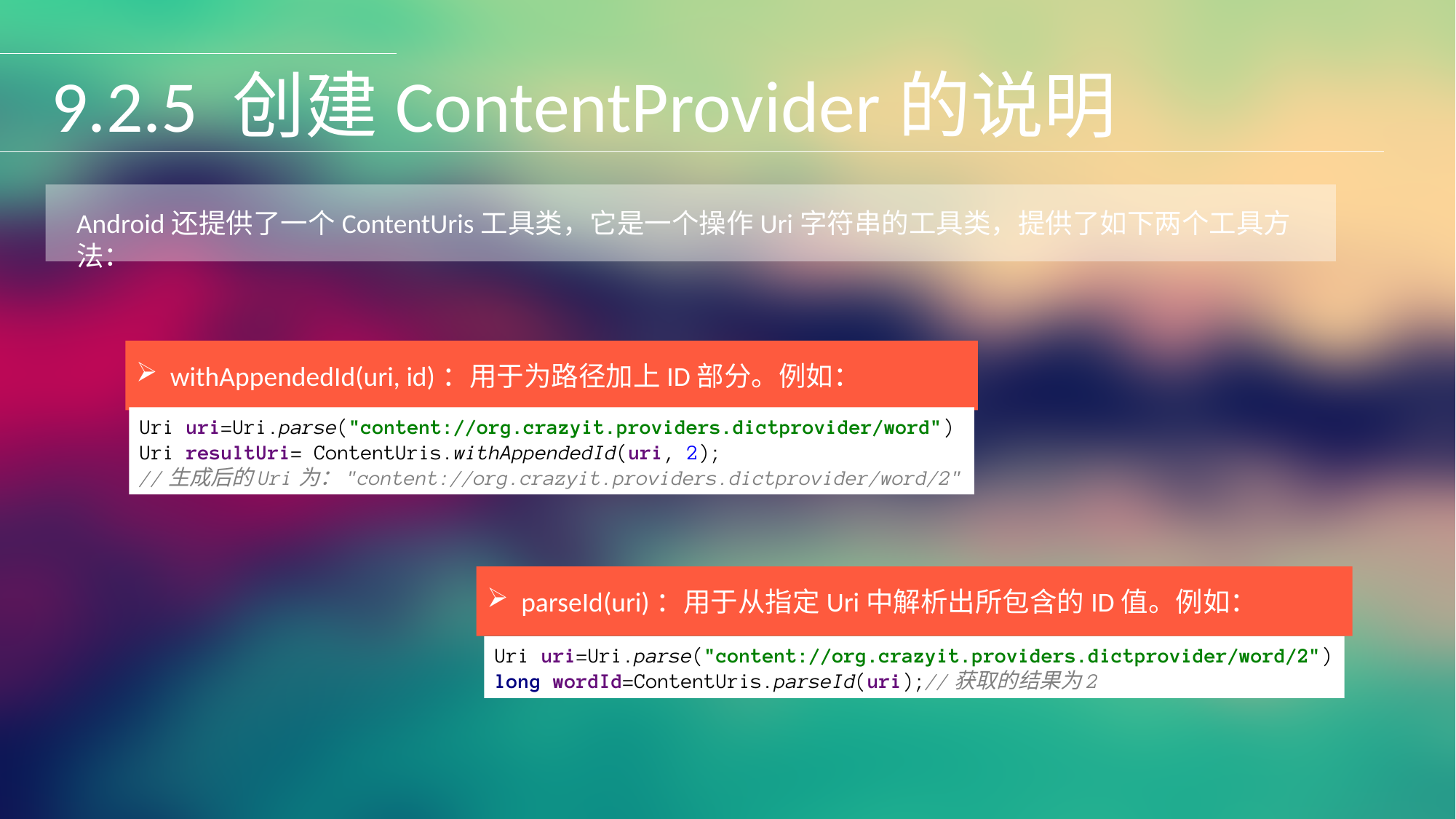

9.2.5 创建ContentProvider的说明

Android还提供了一个ContentUris工具类，它是一个操作Uri字符串的工具类，提供了如下两个工具方法：
withAppendedId(uri, id)：用于为路径加上ID部分。例如：
Uri uri=Uri.parse("content://org.crazyit.providers.dictprovider/word")
Uri resultUri= ContentUris.withAppendedId(uri, 2);
//生成后的Uri为："content://org.crazyit.providers.dictprovider/word/2"
parseId(uri)：用于从指定Uri中解析出所包含的ID值。例如：
Uri uri=Uri.parse("content://org.crazyit.providers.dictprovider/word/2")
long wordId=ContentUris.parseId(uri);//获取的结果为2